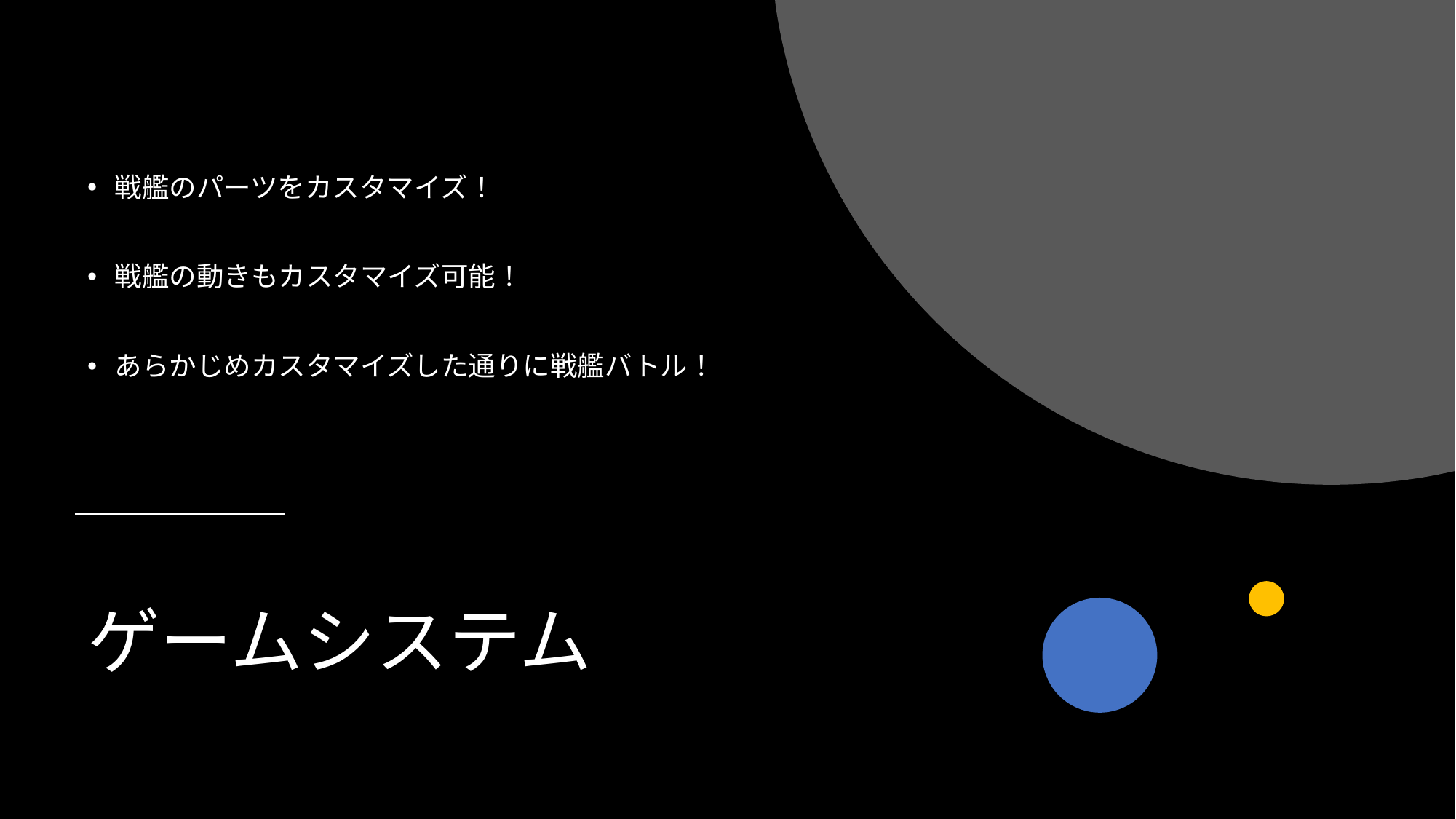

戦艦のパーツをカスタマイズ！

戦艦の動きもカスタマイズ可能！

あらかじめカスタマイズした通りに戦艦バトル！
# ゲームシステム